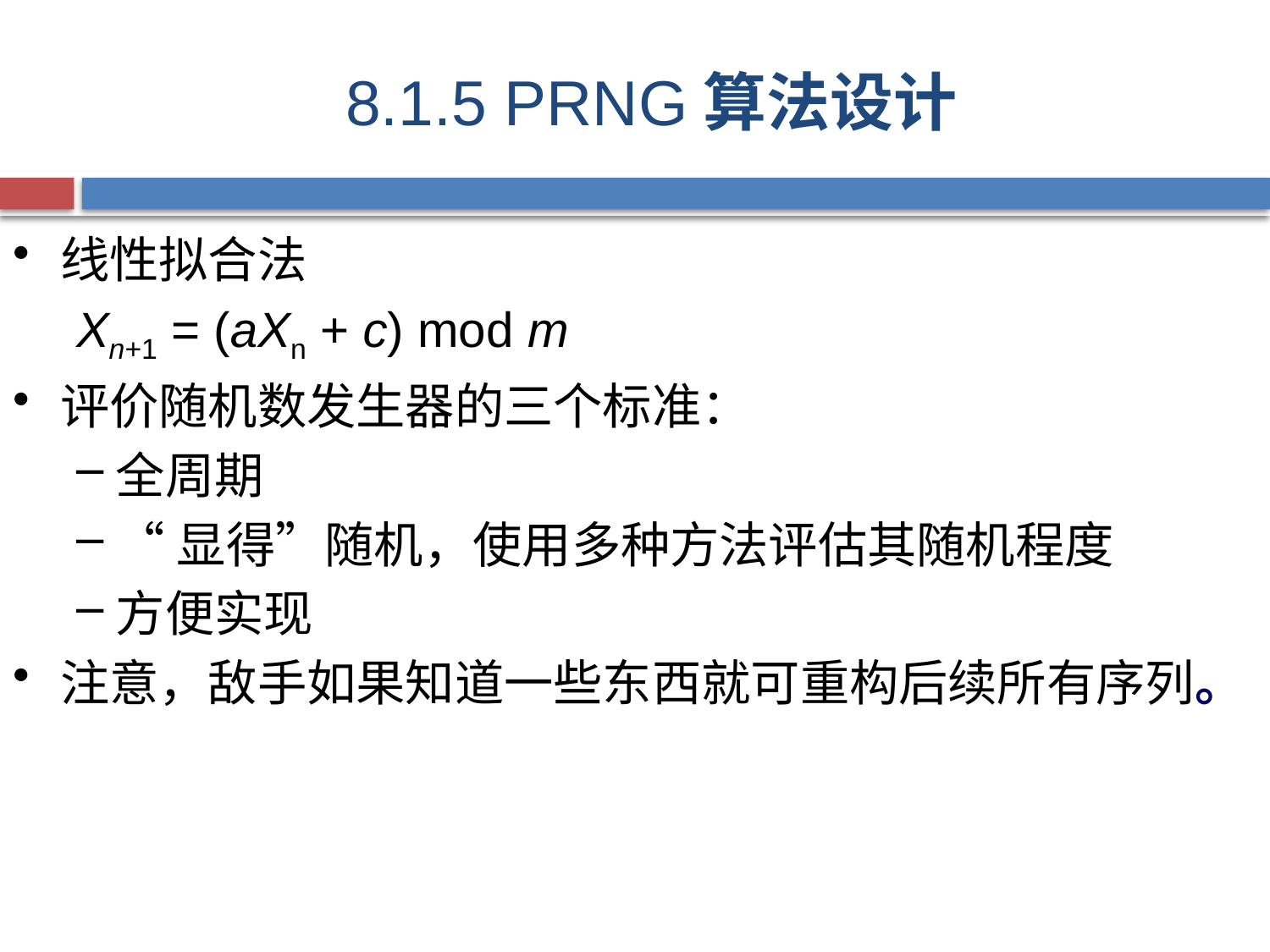

# 8.1.5 PRNG算法设计
线性拟合法
Xn+1 = (aXn + c) mod m
评价随机数发生器的三个标准：
全周期
“显得”随机，使用多种方法评估其随机程度
方便实现
注意，敌手如果知道一些东西就可重构后续所有序列。